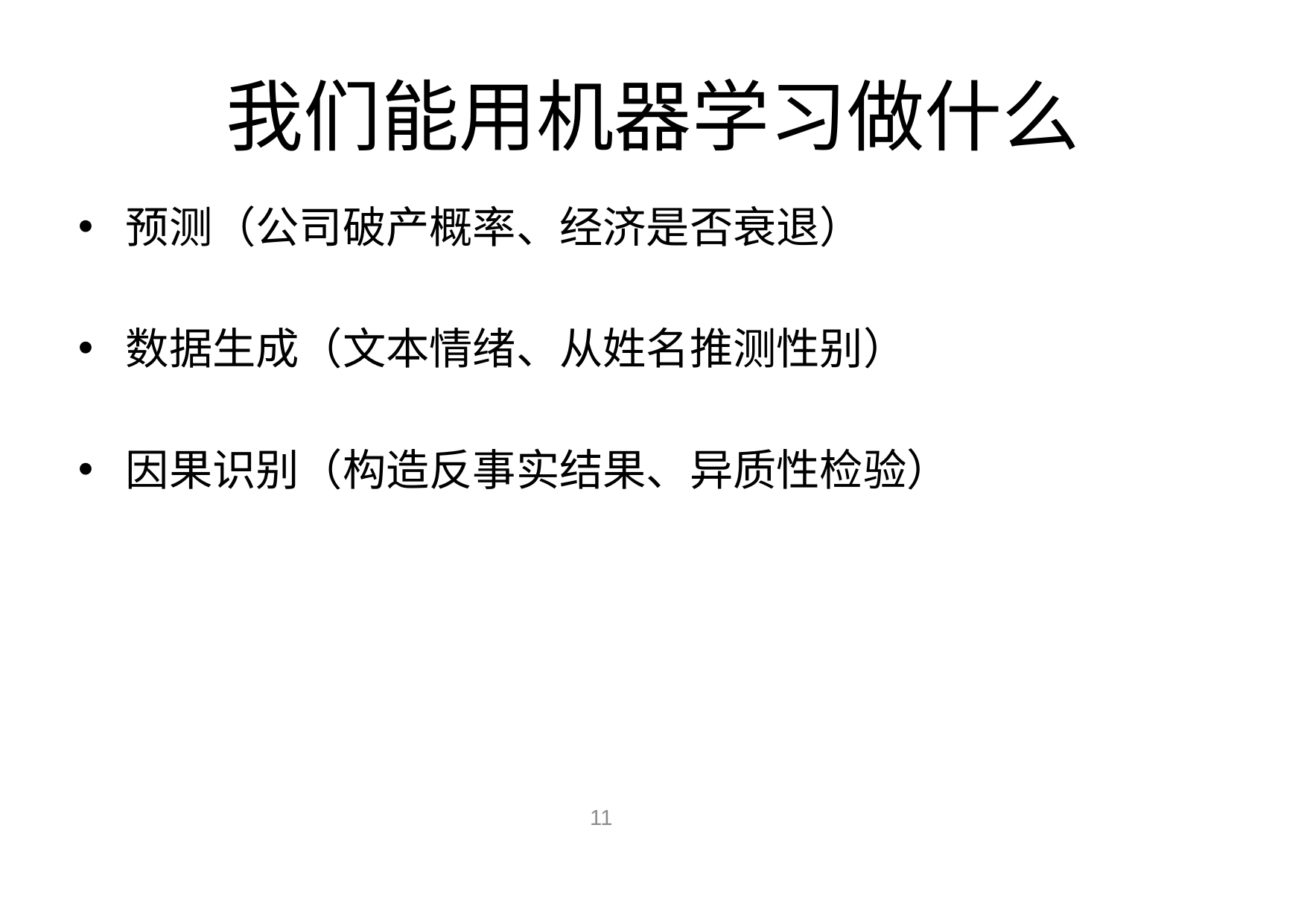

# 我们能用机器学习做什么
预测（公司破产概率、经济是否衰退）

数据生成（文本情绪、从姓名推测性别）

因果识别（构造反事实结果、异质性检验）

11